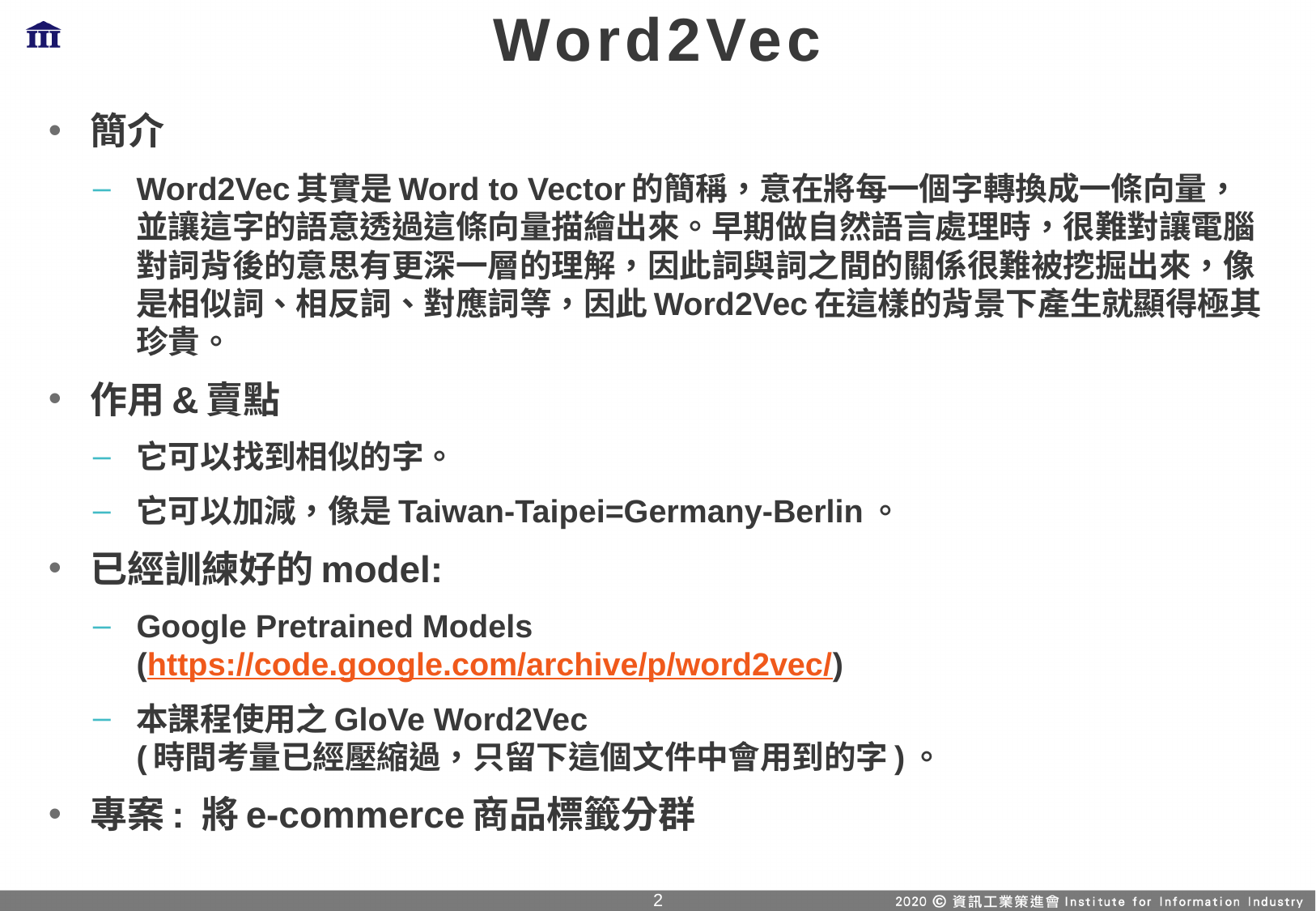

# Word2Vec
簡介
Word2Vec其實是Word to Vector的簡稱，意在將每一個字轉換成一條向量，並讓這字的語意透過這條向量描繪出來。早期做自然語言處理時，很難對讓電腦對詞背後的意思有更深一層的理解，因此詞與詞之間的關係很難被挖掘出來，像是相似詞、相反詞、對應詞等，因此Word2Vec在這樣的背景下產生就顯得極其珍貴。
作用&賣點
它可以找到相似的字。
它可以加減，像是Taiwan-Taipei=Germany-Berlin。
已經訓練好的model:
Google Pretrained Models
(https://code.google.com/archive/p/word2vec/)
本課程使用之GloVe Word2Vec
(時間考量已經壓縮過，只留下這個文件中會用到的字)。
專案: 將e-commerce商品標籤分群
2